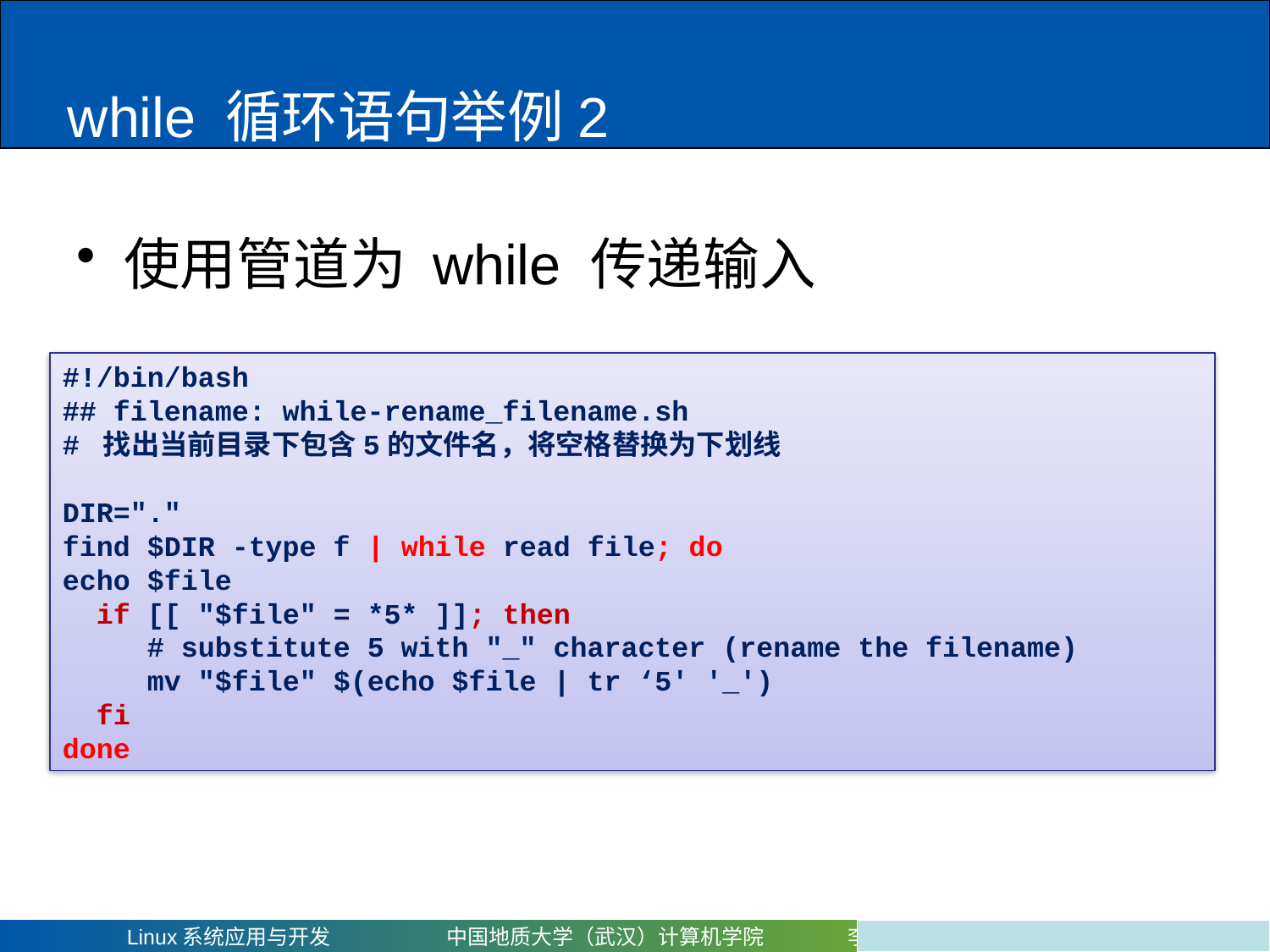

# while 循环语句举例2
使用管道为 while 传递输入
#!/bin/bash
## filename: while-rename_filename.sh
# 找出当前目录下包含5的文件名，将空格替换为下划线

DIR="."
find $DIR -type f | while read file; do
echo $file
  if [[ "$file" = *5* ]]; then
     # substitute 5 with "_" character (rename the filename)
     mv "$file" $(echo $file | tr ‘5' '_')
  fi
done